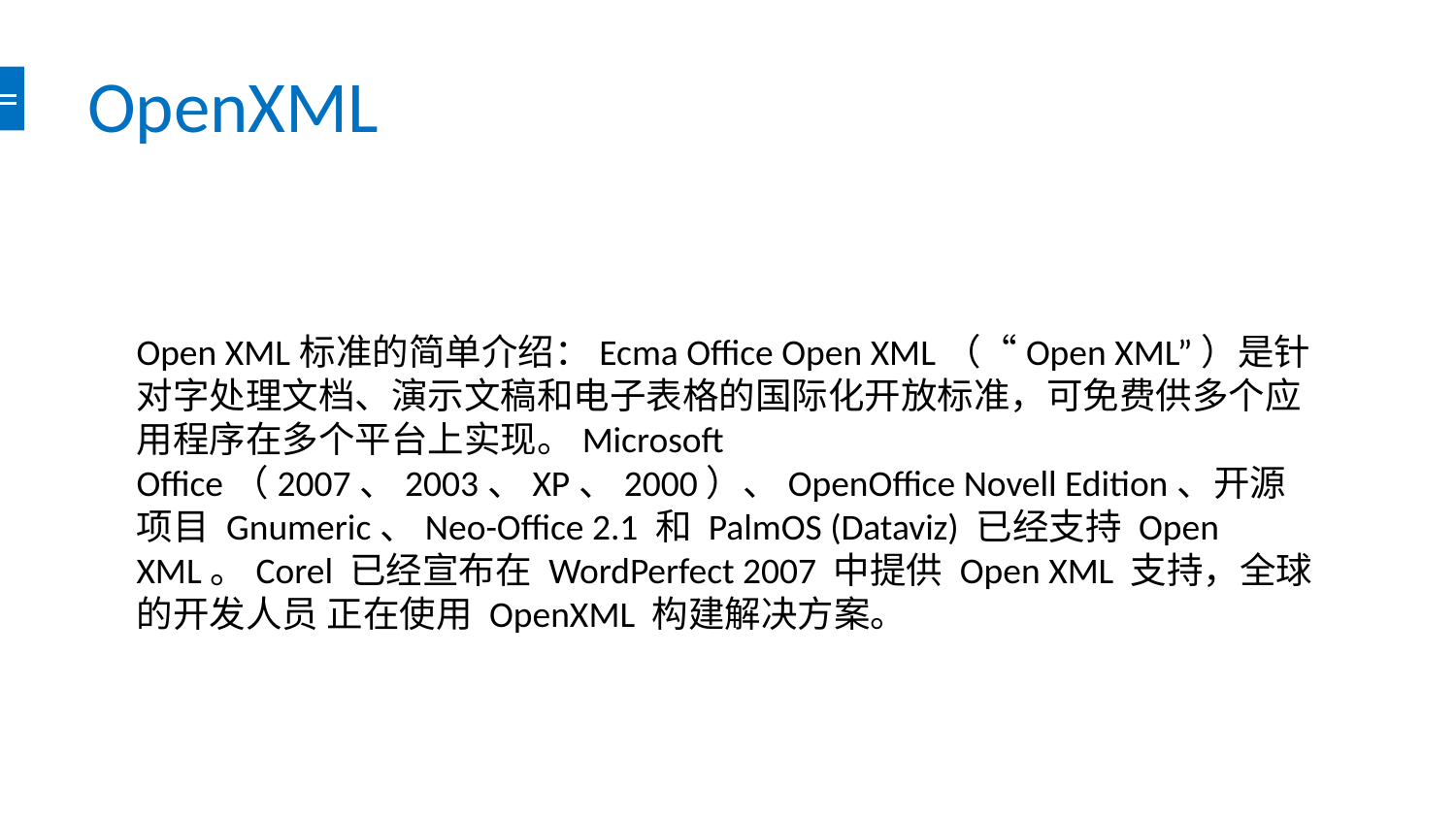

# OpenXML
Open XML标准的简单介绍：Ecma Office Open XML（“Open XML”）是针对字处理文档、演示文稿和电子表格的国际化开放标准，可免费供多个应用程序在多个平台上实现。Microsoft Office（2007、2003、XP、2000）、OpenOffice Novell Edition、开源项目 Gnumeric、Neo-Office 2.1 和 PalmOS (Dataviz) 已经支持 Open XML。Corel 已经宣布在 WordPerfect 2007 中提供 Open XML 支持，全球的开发人员 正在使用 OpenXML 构建解决方案。